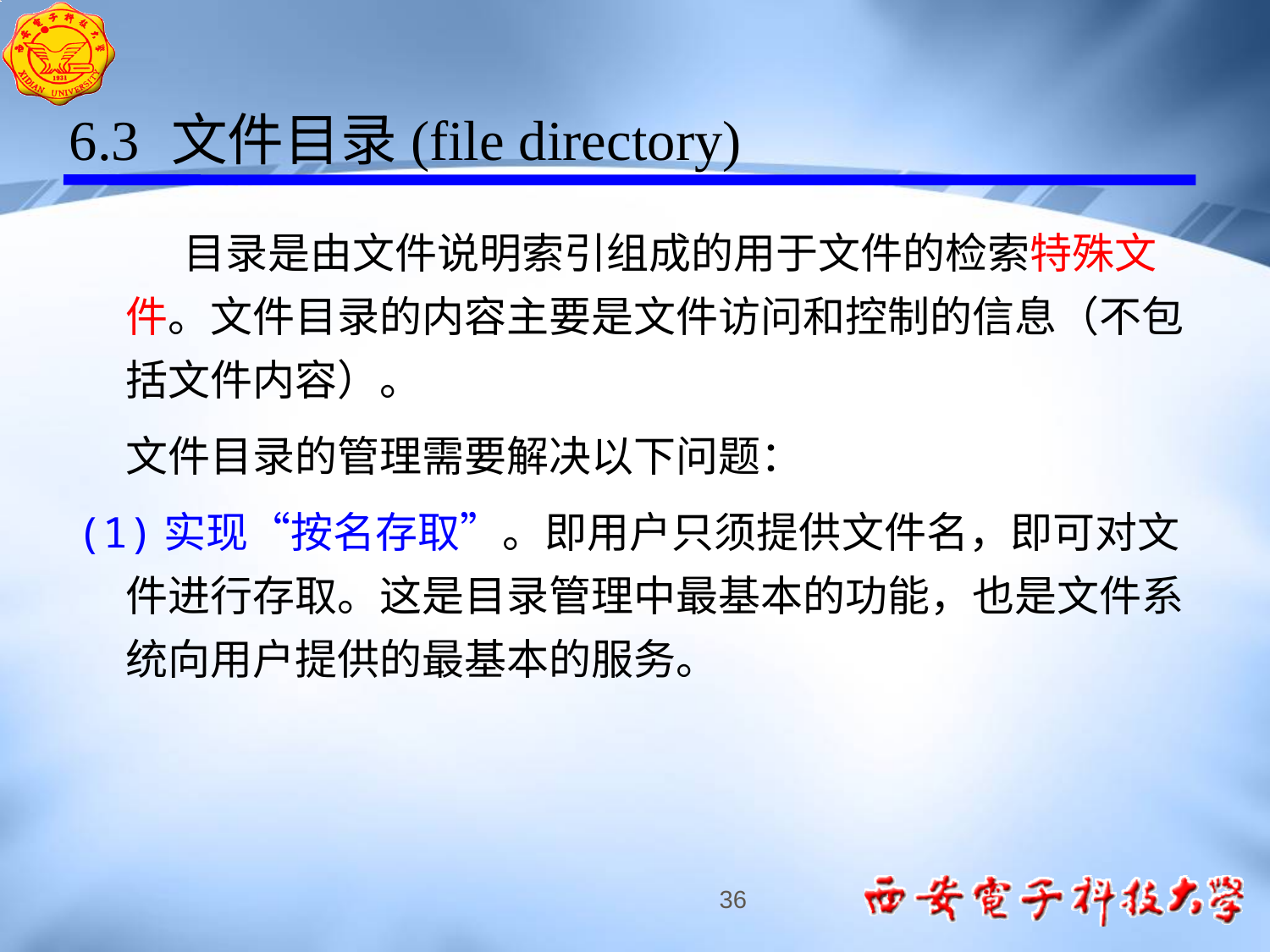

6.3 文件目录(file directory)
          目录是由文件说明索引组成的用于文件的检索特殊文件。文件目录的内容主要是文件访问和控制的信息（不包括文件内容）。
    文件目录的管理需要解决以下问题：
(1)实现“按名存取”。即用户只须提供文件名，即可对文件进行存取。这是目录管理中最基本的功能，也是文件系统向用户提供的最基本的服务。

36